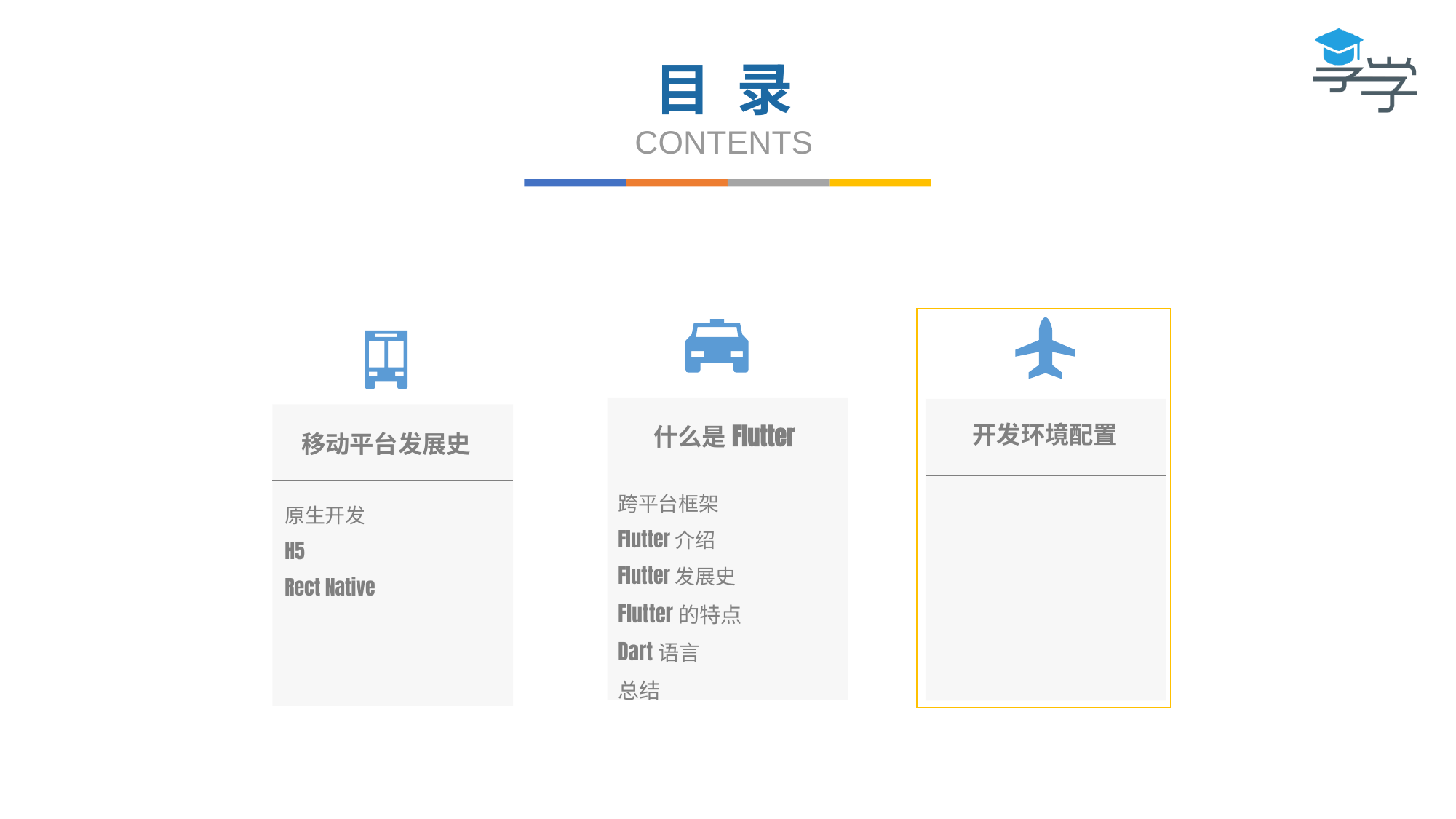

目  录
CONTENTS

开发环境配置
什么是Flutter
移动平台发展史
跨平台框架
Flutter介绍
Flutter发展史
Flutter的特点
Dart语言
总结
原生开发
H5
Rect Native